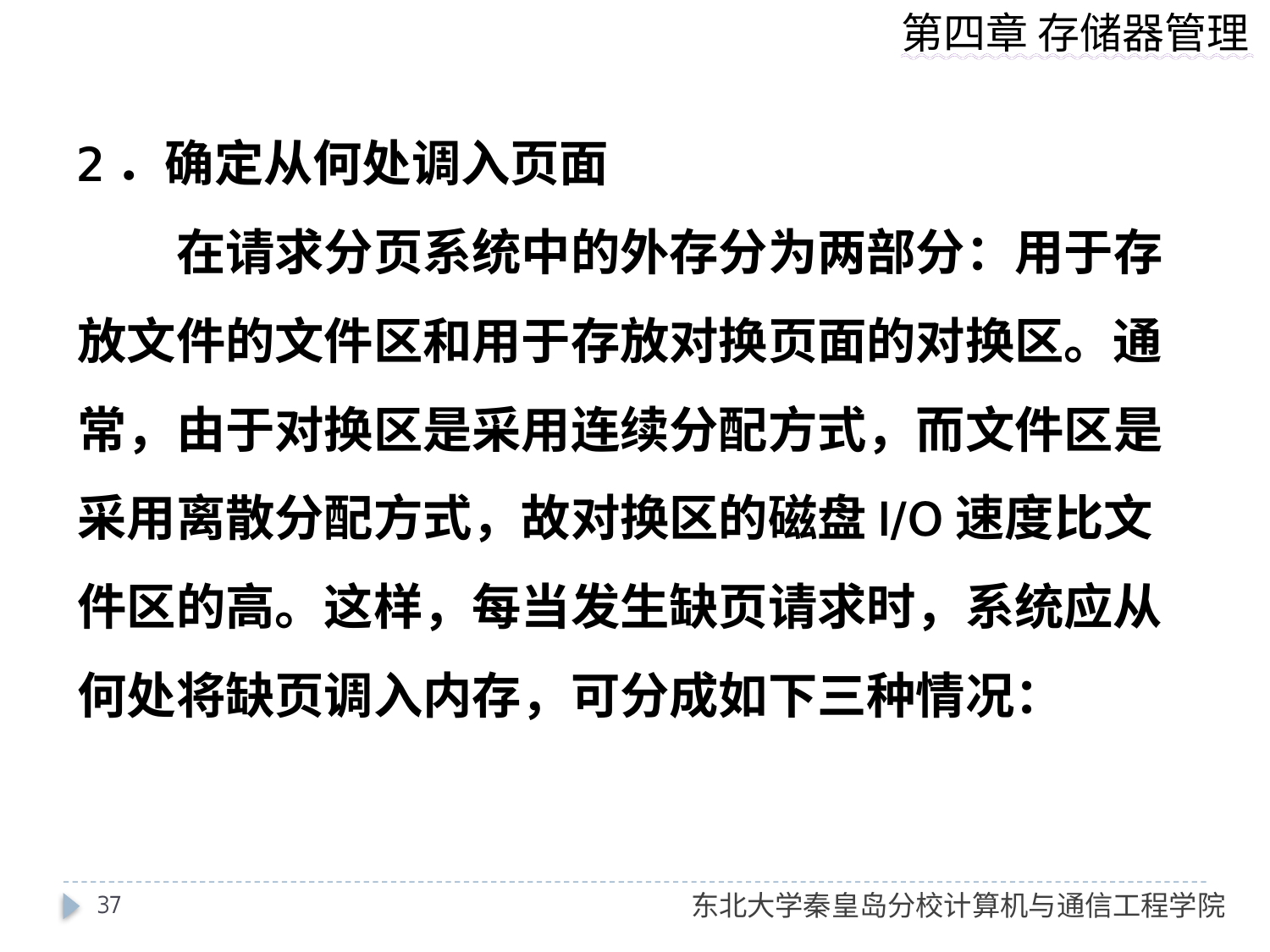

2．确定从何处调入页面
　　在请求分页系统中的外存分为两部分：用于存放文件的文件区和用于存放对换页面的对换区。通常，由于对换区是采用连续分配方式，而文件区是采用离散分配方式，故对换区的磁盘I/O速度比文件区的高。这样，每当发生缺页请求时，系统应从何处将缺页调入内存，可分成如下三种情况：

37